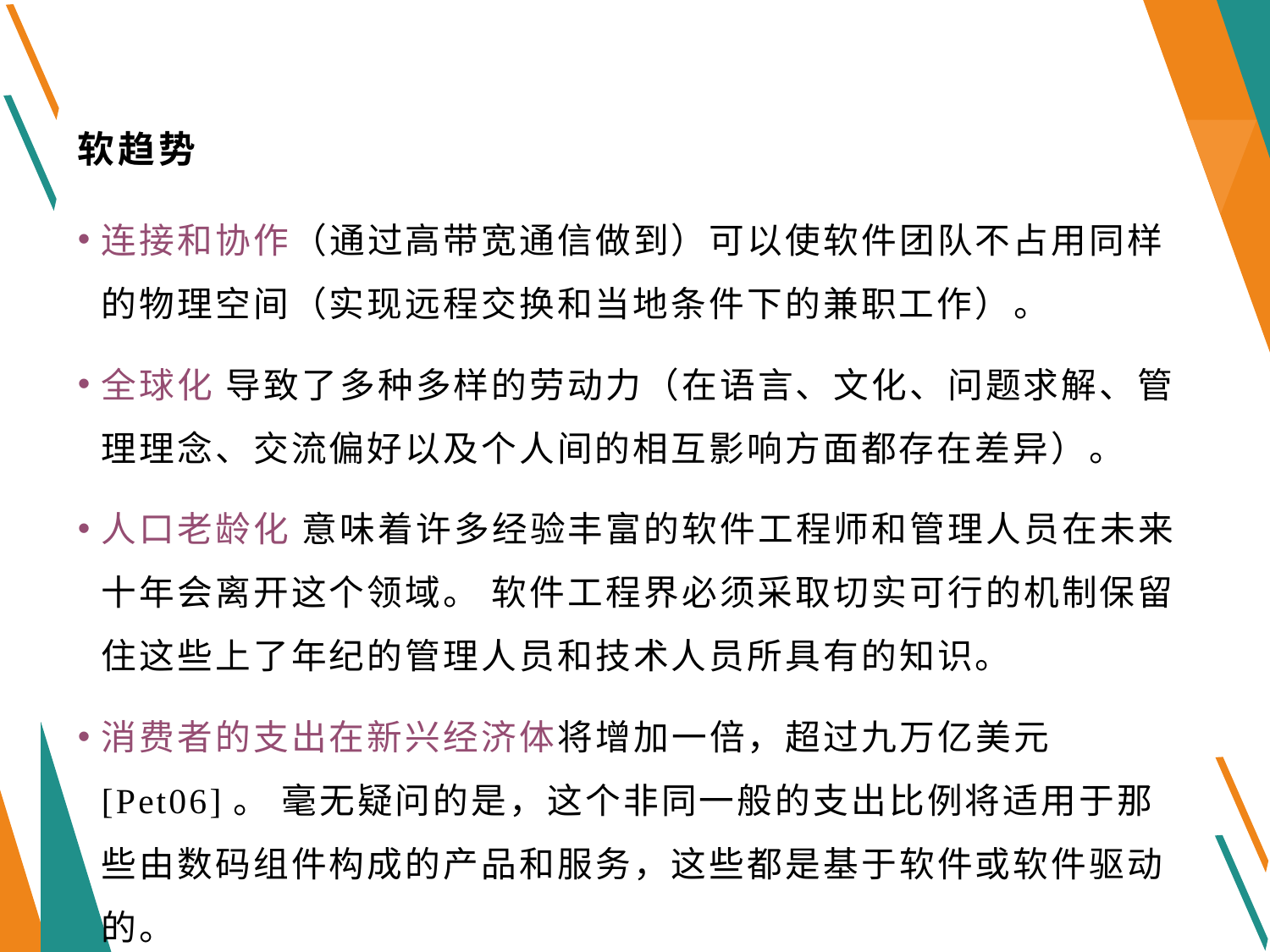

# 软趋势
连接和协作（通过高带宽通信做到）可以使软件团队不占用同样的物理空间（实现远程交换和当地条件下的兼职工作）。
全球化 导致了多种多样的劳动力（在语言、文化、问题求解、管理理念、交流偏好以及个人间的相互影响方面都存在差异）。
人口老龄化 意味着许多经验丰富的软件工程师和管理人员在未来十年会离开这个领域。 软件工程界必须采取切实可行的机制保留住这些上了年纪的管理人员和技术人员所具有的知识。
消费者的支出在新兴经济体将增加一倍，超过九万亿美元 [Pet06]。 毫无疑问的是，这个非同一般的支出比例将适用于那些由数码组件构成的产品和服务，这些都是基于软件或软件驱动的。
7